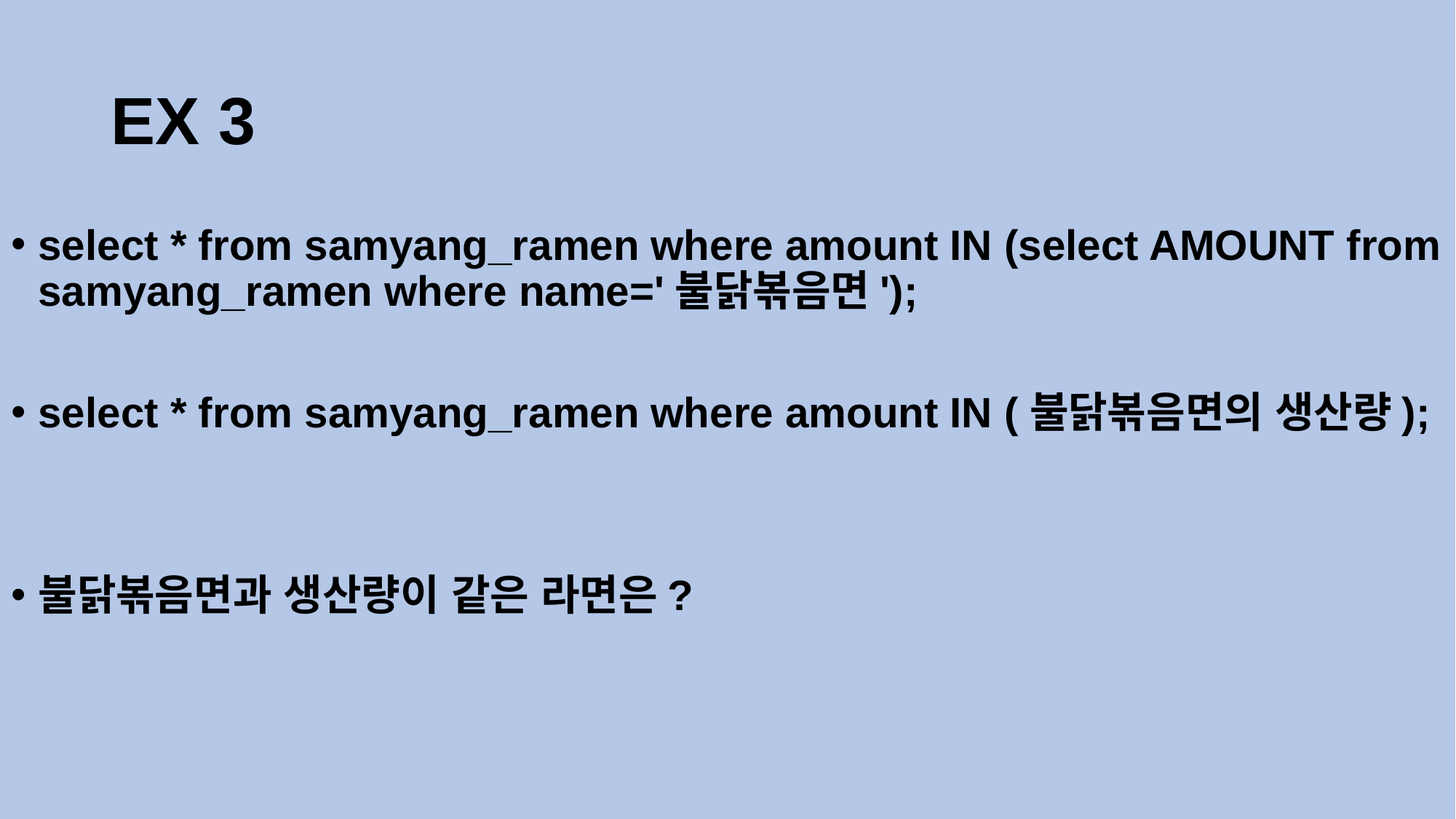

# EX 3
select * from samyang_ramen where amount IN (select AMOUNT from samyang_ramen where name='불닭볶음면');

select * from samyang_ramen where amount IN (불닭볶음면의 생산량);

불닭볶음면과 생산량이 같은 라면은?